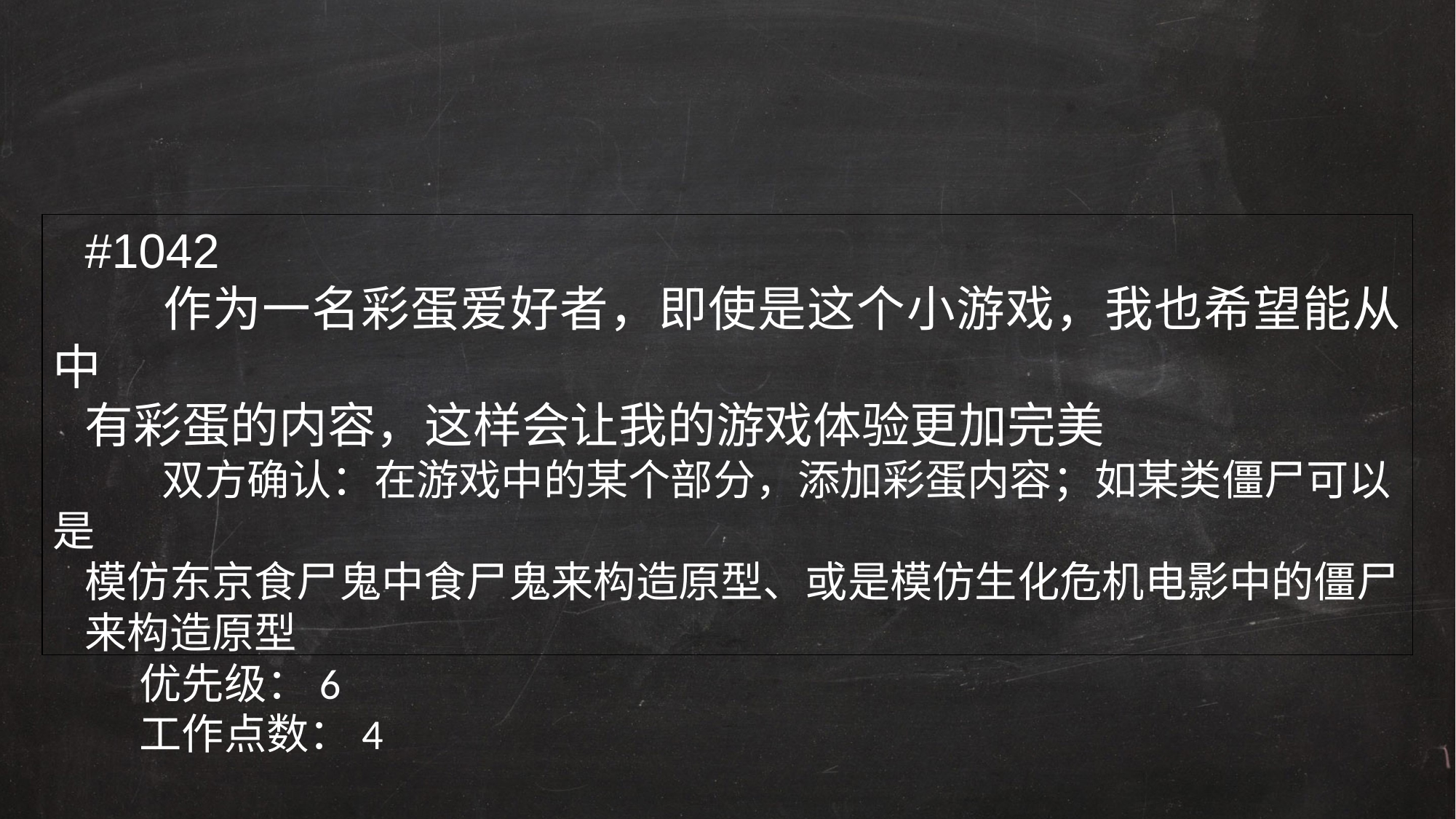

#1042
	作为一名彩蛋爱好者，即使是这个小游戏，我也希望能从中
有彩蛋的内容，这样会让我的游戏体验更加完美
	双方确认：在游戏中的某个部分，添加彩蛋内容；如某类僵尸可以是
模仿东京食尸鬼中食尸鬼来构造原型、或是模仿生化危机电影中的僵尸
来构造原型
优先级：6
工作点数：4